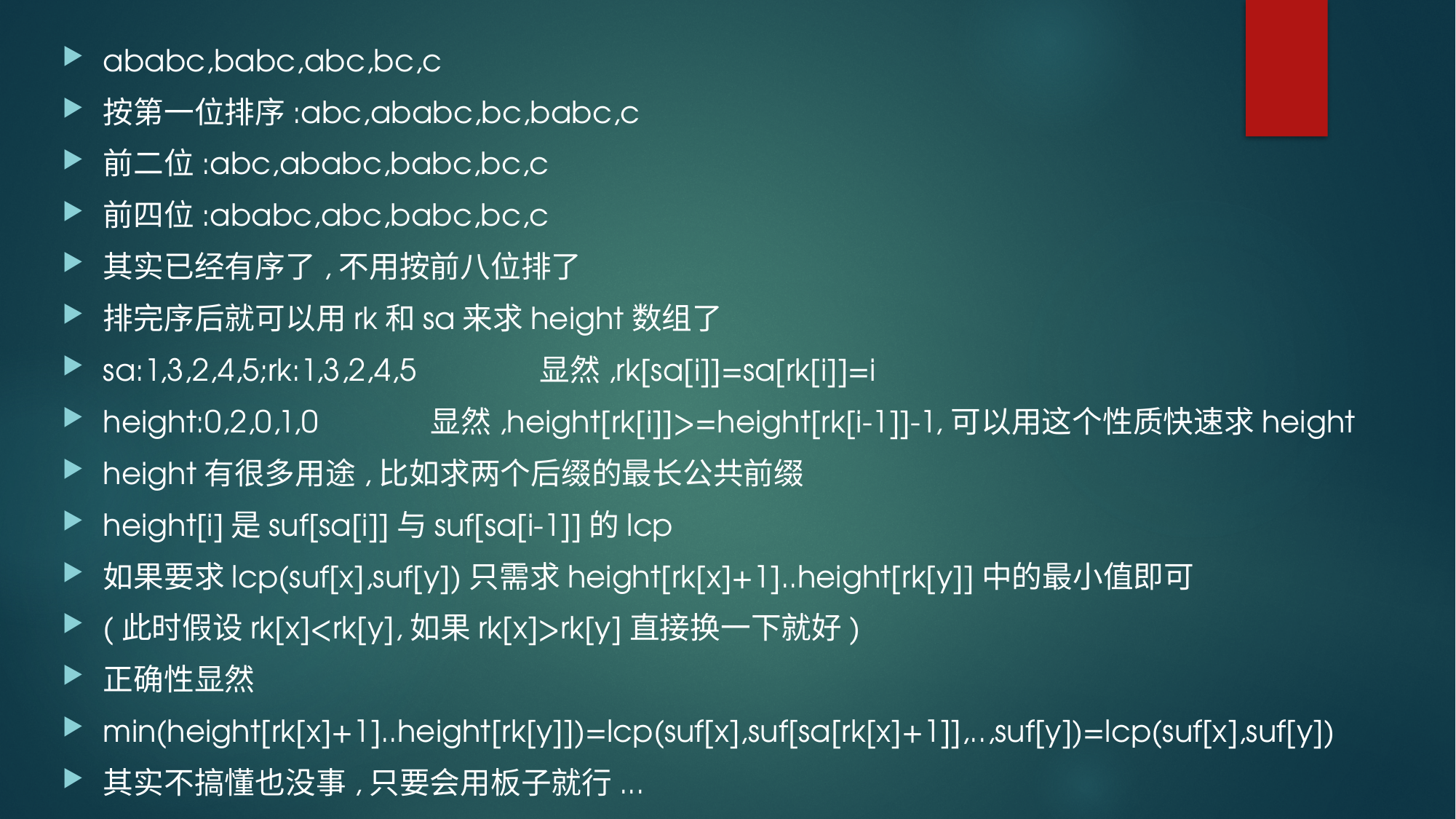

ababc,babc,abc,bc,c
按第一位排序:abc,ababc,bc,babc,c
前二位:abc,ababc,babc,bc,c
前四位:ababc,abc,babc,bc,c
其实已经有序了,不用按前八位排了
排完序后就可以用rk和sa来求height数组了
sa:1,3,2,4,5;rk:1,3,2,4,5		显然,rk[sa[i]]=sa[rk[i]]=i
height:0,2,0,1,0		显然,height[rk[i]]>=height[rk[i-1]]-1,可以用这个性质快速求height
height有很多用途,比如求两个后缀的最长公共前缀
height[i]是suf[sa[i]]与suf[sa[i-1]]的lcp
如果要求lcp(suf[x],suf[y])只需求height[rk[x]+1]..height[rk[y]]中的最小值即可
(此时假设rk[x]<rk[y],如果rk[x]>rk[y]直接换一下就好)
正确性显然
min(height[rk[x]+1]..height[rk[y]])=lcp(suf[x],suf[sa[rk[x]+1]],..,suf[y])=lcp(suf[x],suf[y])
其实不搞懂也没事,只要会用板子就行...